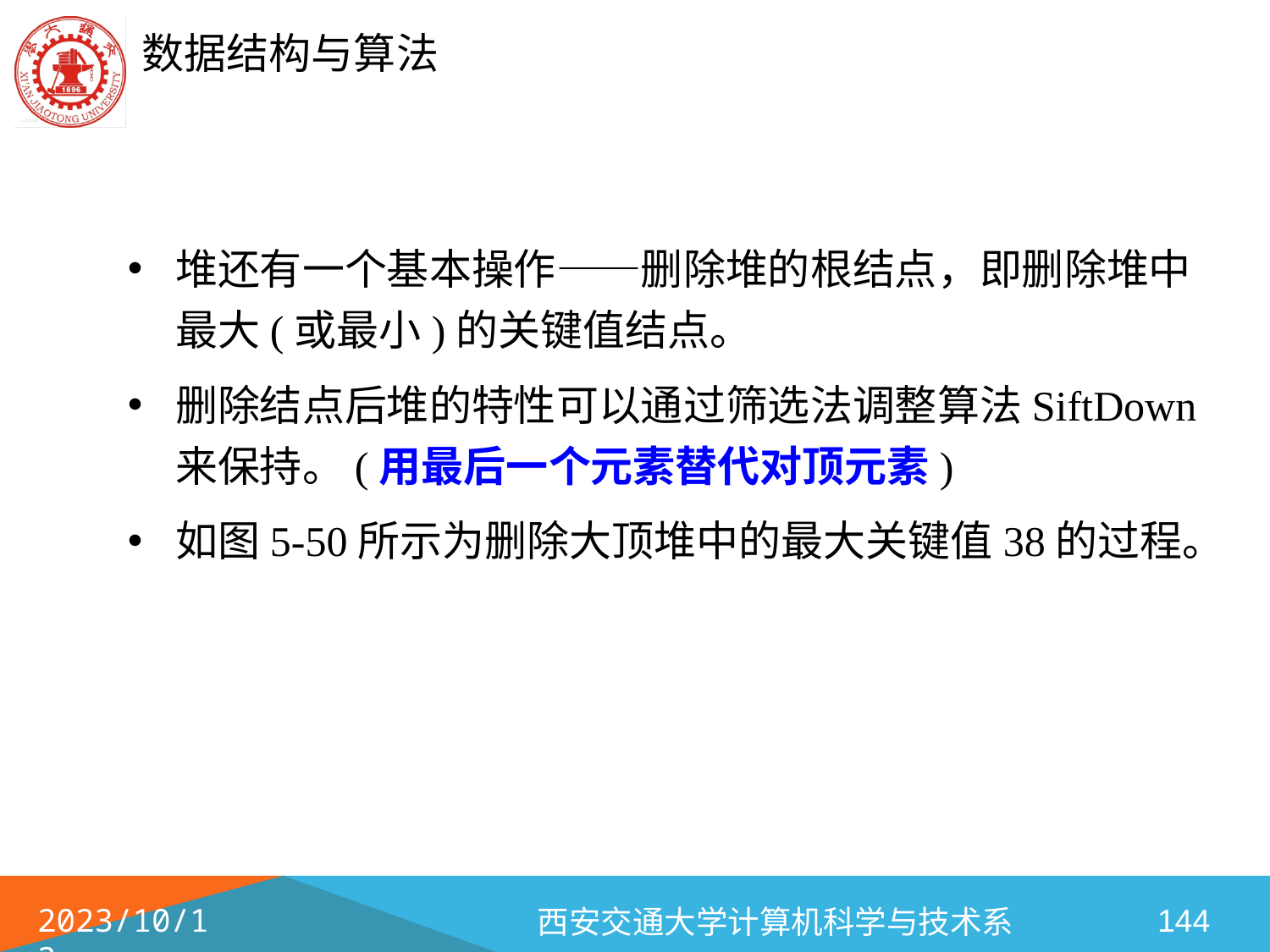

堆还有一个基本操作——删除堆的根结点，即删除堆中最大(或最小)的关键值结点。
删除结点后堆的特性可以通过筛选法调整算法SiftDown来保持。(用最后一个元素替代对顶元素)
如图5-50所示为删除大顶堆中的最大关键值38的过程。